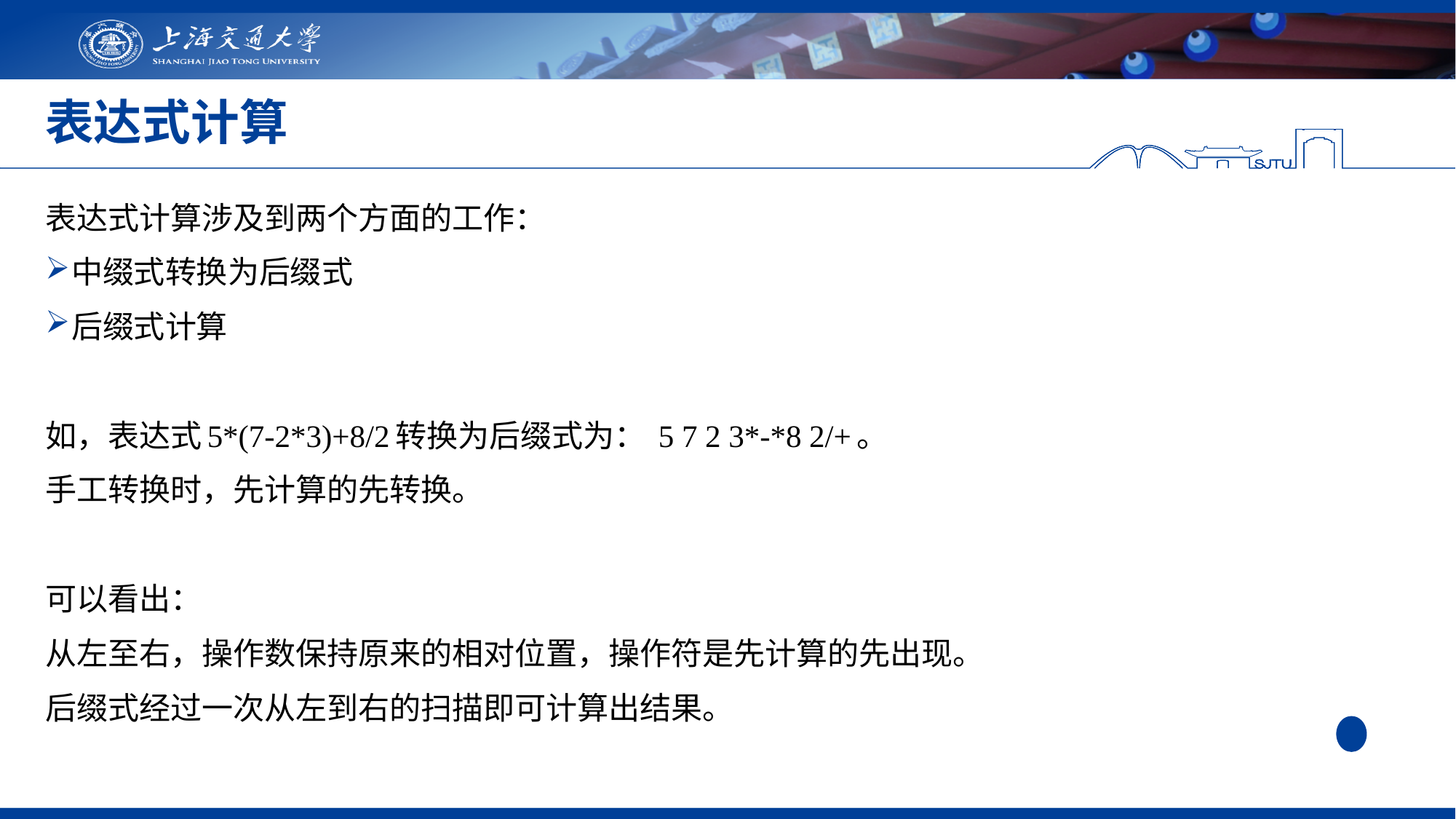

# 表达式计算
表达式计算涉及到两个方面的工作：
中缀式转换为后缀式
后缀式计算

如，表达式5*(7-2*3)+8/2转换为后缀式为： 5 7 2 3*-*8 2/+。
手工转换时，先计算的先转换。

可以看出：
从左至右，操作数保持原来的相对位置，操作符是先计算的先出现。
后缀式经过一次从左到右的扫描即可计算出结果。